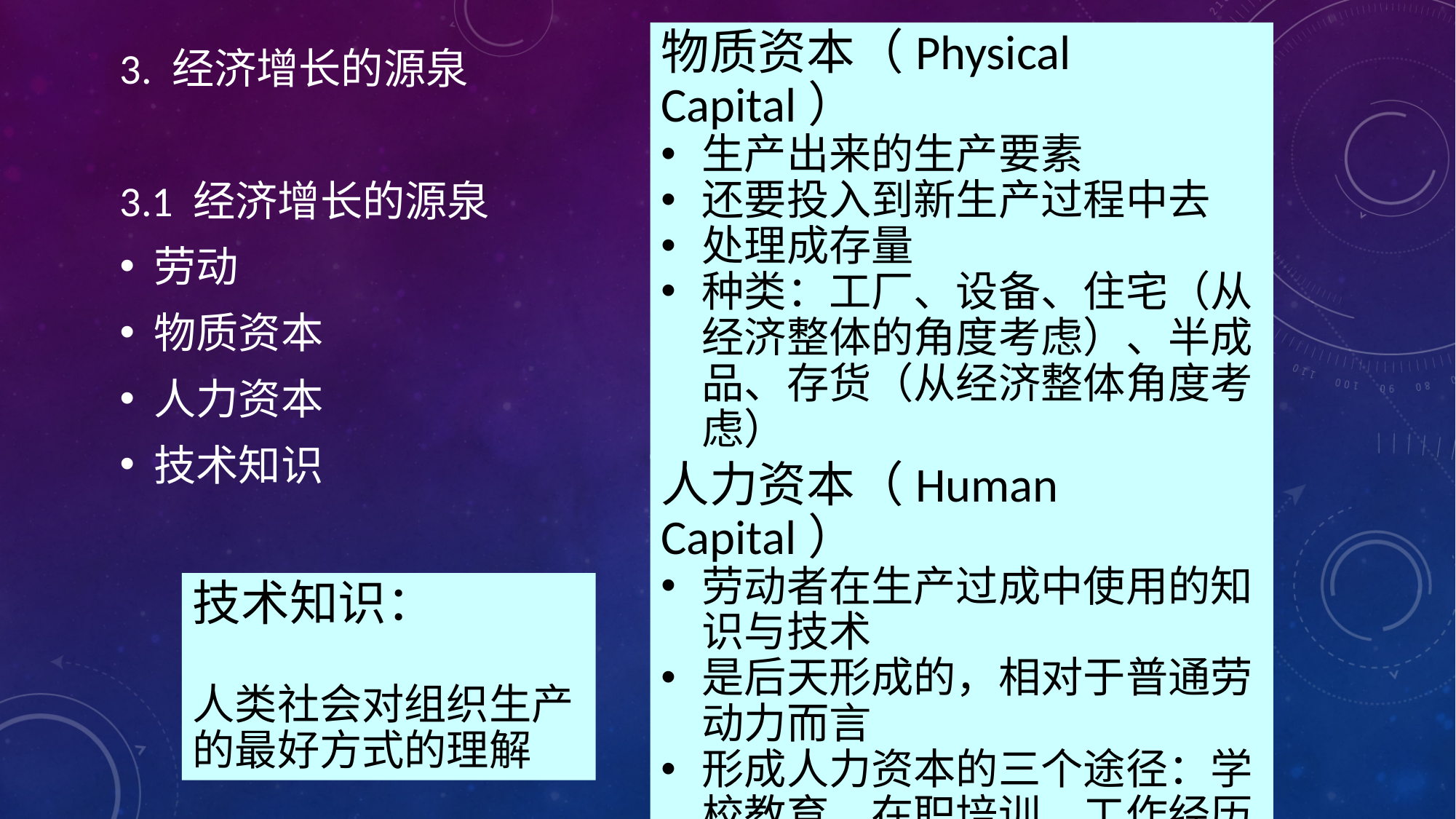

物质资本（Physical Capital）
生产出来的生产要素
还要投入到新生产过程中去
处理成存量
种类：工厂、设备、住宅（从经济整体的角度考虑）、半成品、存货（从经济整体角度考虑）
3. 经济增长的源泉

3.1 经济增长的源泉
劳动
物质资本
人力资本
技术知识
人力资本（Human Capital）
劳动者在生产过成中使用的知识与技术
是后天形成的，相对于普通劳动力而言
形成人力资本的三个途径：学校教育、在职培训、工作经历
技术知识：

人类社会对组织生产的最好方式的理解